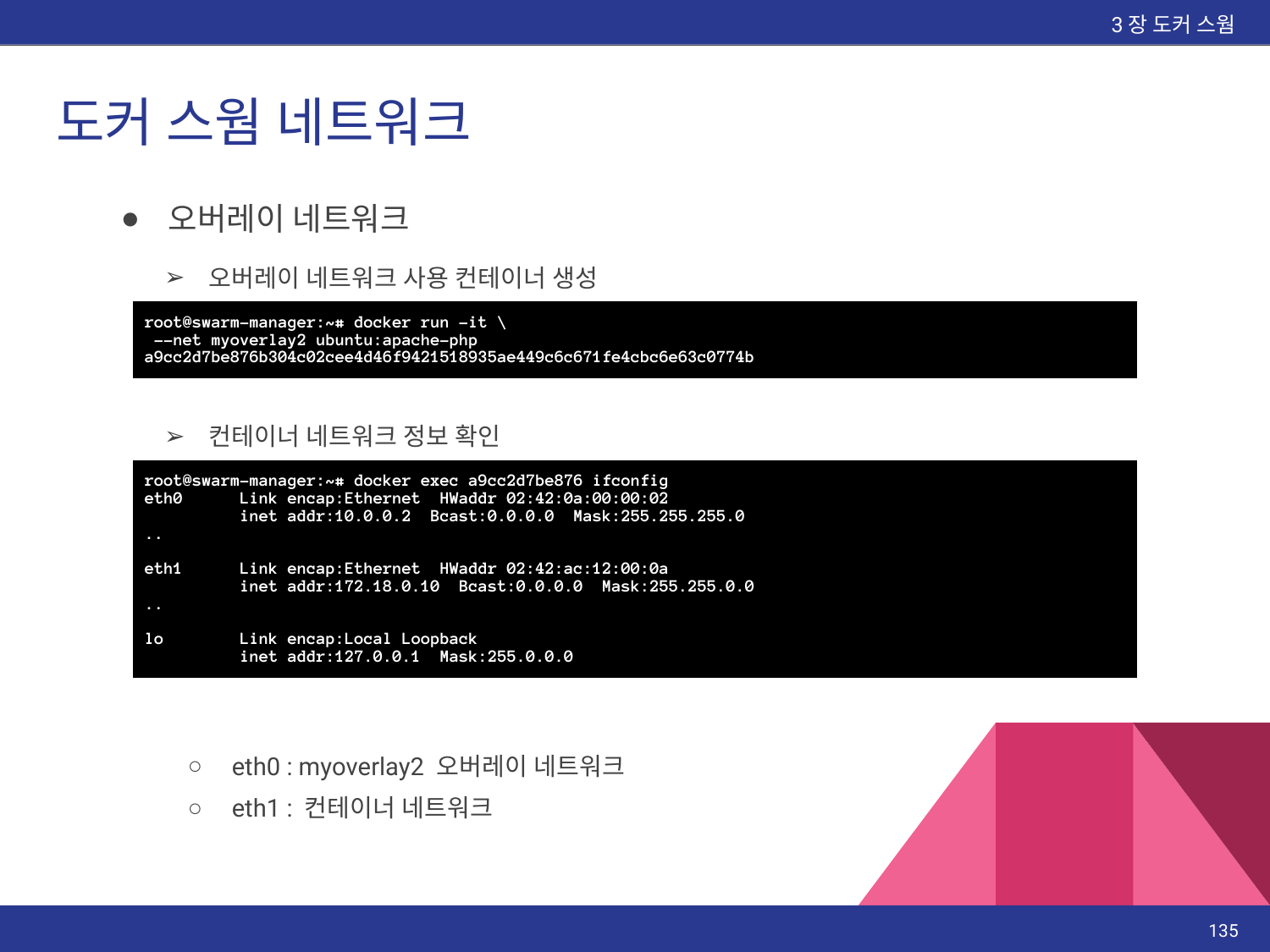

3장 도커 스웜

# 도커 스웜 네트워크
오버레이 네트워크

오버레이 네트워크 사용 컨테이너 생성

| root@swarm-manager:~# docker run -it \ --net myoverlay2 ubuntu:apache-php a9cc2d7be876b304c02cee4d46f9421518935ae449c6c671fe4cbc6e63c0774b |
| --- |
컨테이너 네트워크 정보 확인

| root@swarm-manager:~# docker exec a9cc2d7be876 ifconfig eth0 Link encap:Ethernet HWaddr 02:42:0a:00:00:02 inet addr:10.0.0.2 Bcast:0.0.0.0 Mask:255.255.255.0 .. eth1 Link encap:Ethernet HWaddr 02:42:ac:12:00:0a inet addr:172.18.0.10 Bcast:0.0.0.0 Mask:255.255.0.0 .. lo Link encap:Local Loopback inet addr:127.0.0.1 Mask:255.0.0.0 |
| --- |
eth0 : myoverlay2 오버레이 네트워크
eth1 : 컨테이너 네트워크
135